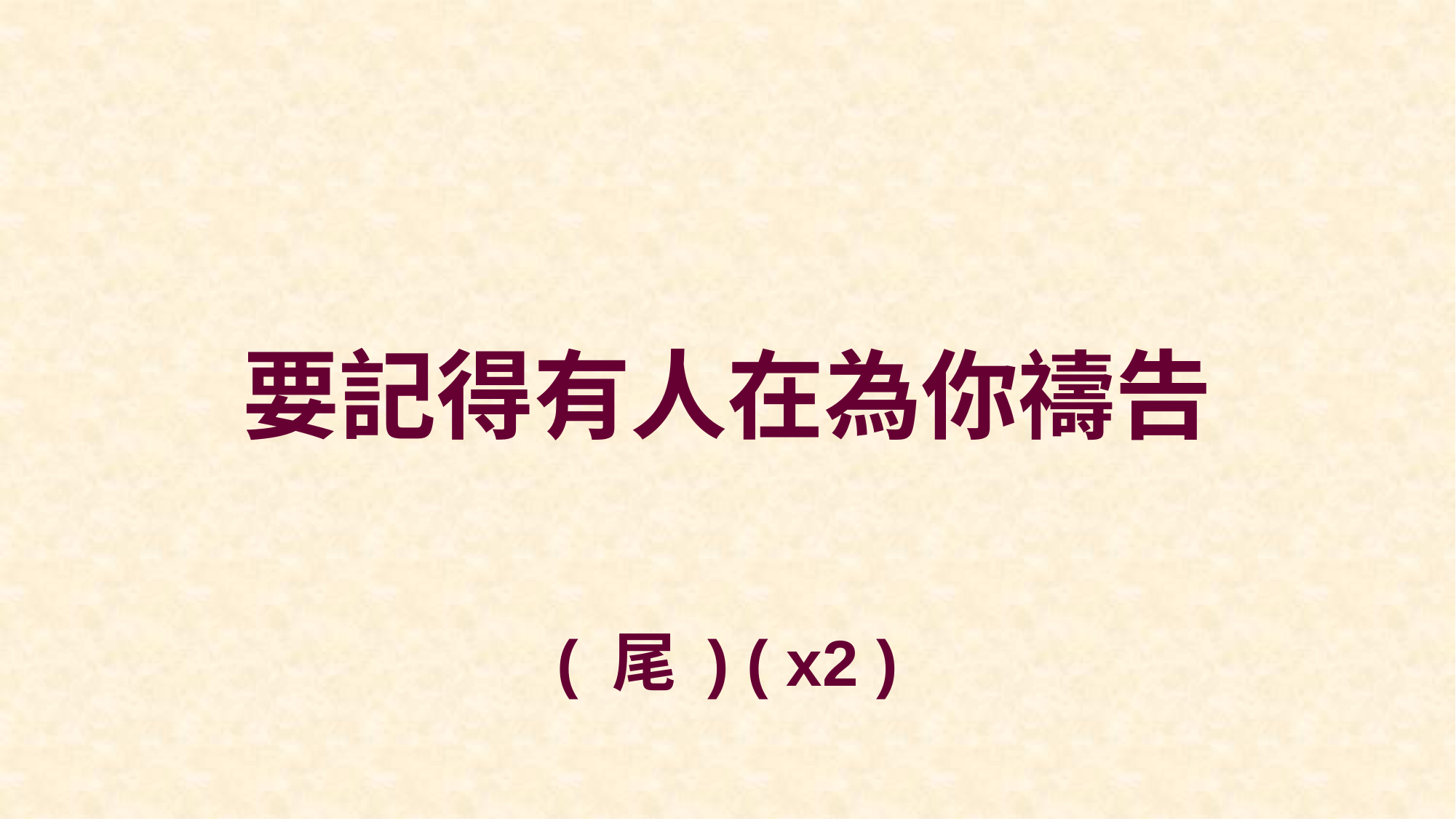

要記得有人在為你禱告
( 尾 ) ( x2 )